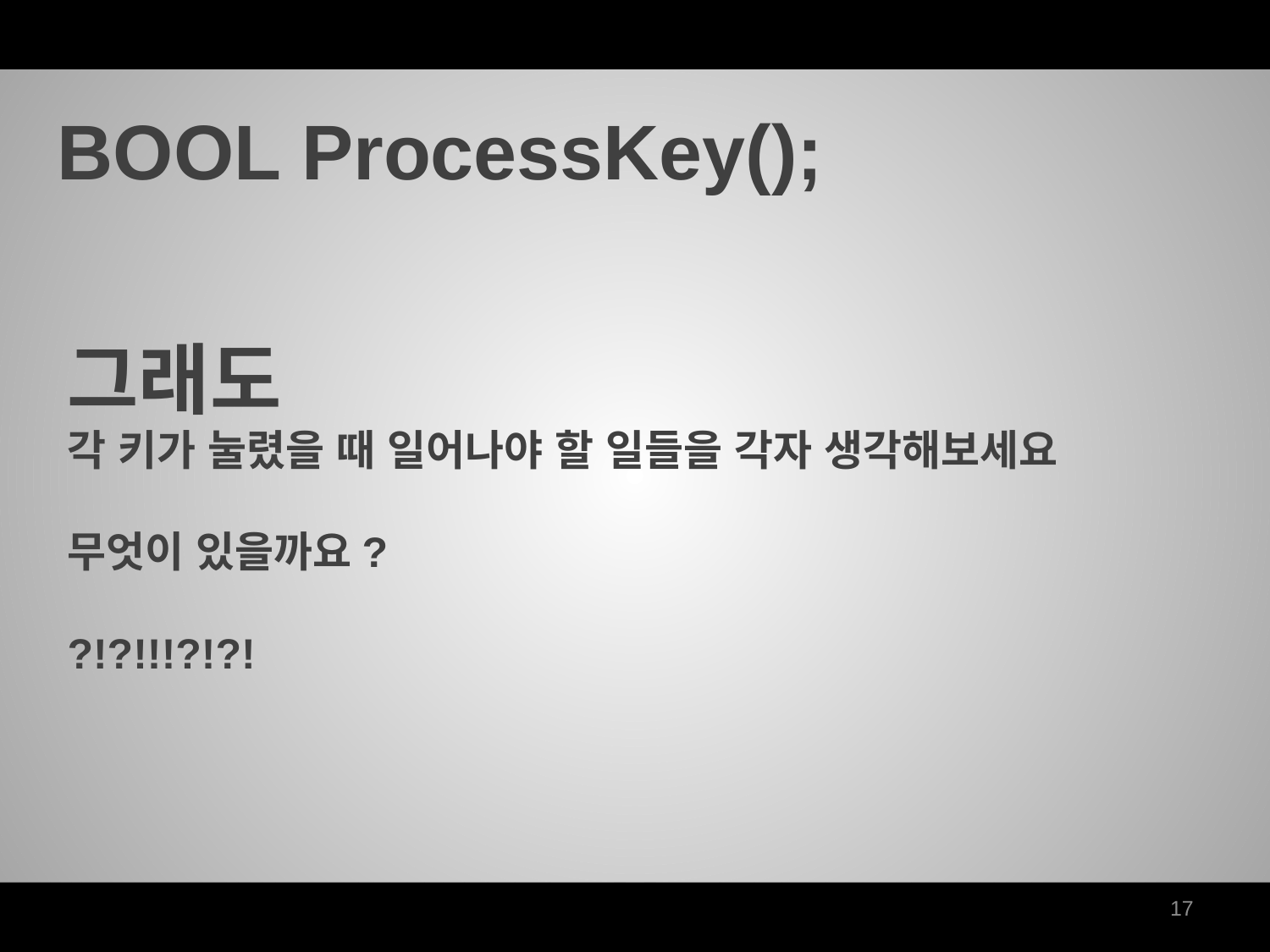

BOOL ProcessKey();
그래도
각 키가 눌렸을 때 일어나야 할 일들을 각자 생각해보세요

무엇이 있을까요?

?!?!!!?!?!
17